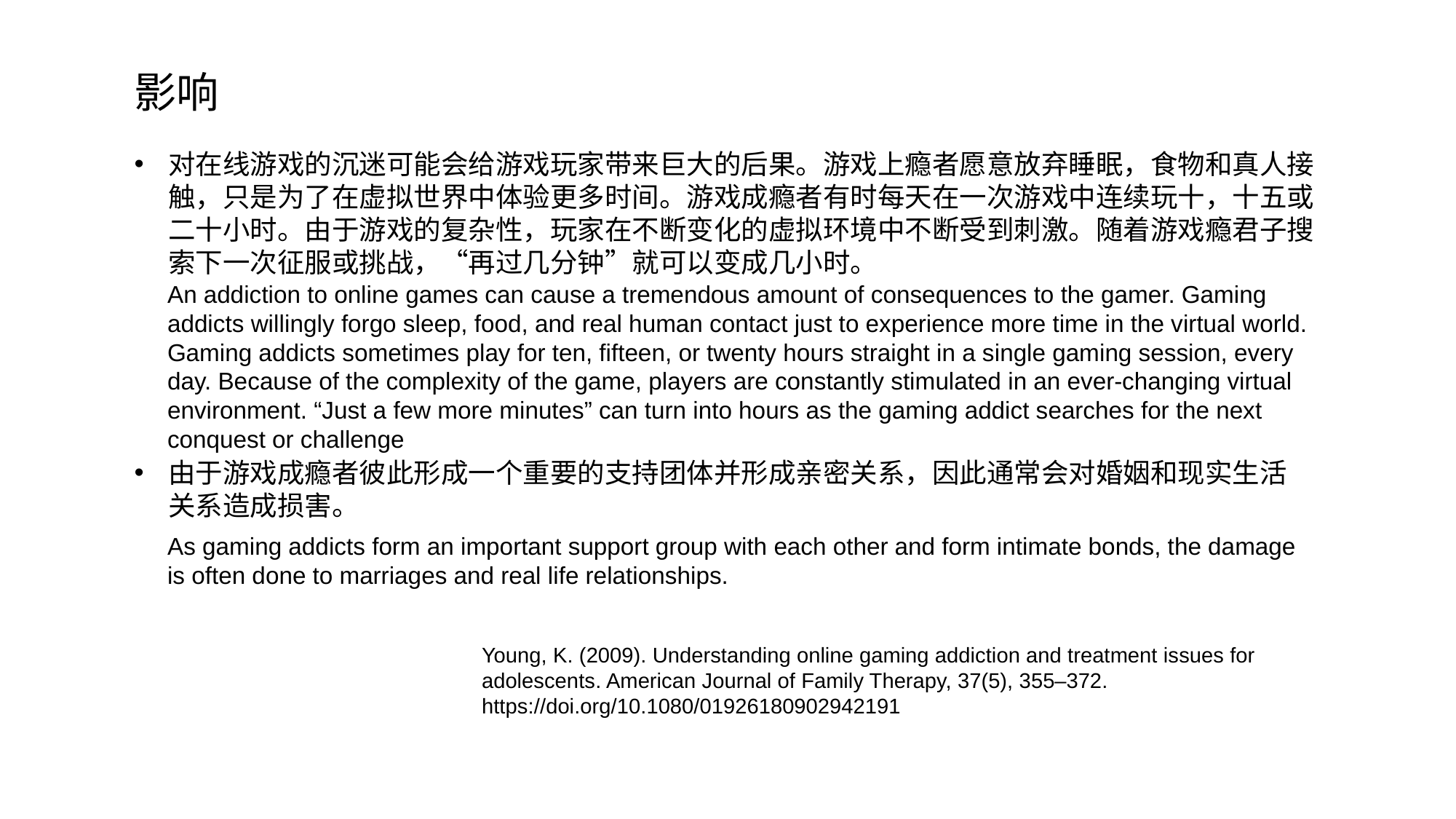

影响
对在线游戏的沉迷可能会给游戏玩家带来巨大的后果。游戏上瘾者愿意放弃睡眠，食物和真人接触，只是为了在虚拟世界中体验更多时间。游戏成瘾者有时每天在一次游戏中连续玩十，十五或二十小时。由于游戏的复杂性，玩家在不断变化的虚拟环境中不断受到刺激。随着游戏瘾君子搜索下一次征服或挑战，“再过几分钟”就可以变成几小时。
An addiction to online games can cause a tremendous amount of consequences to the gamer. Gaming addicts willingly forgo sleep, food, and real human contact just to experience more time in the virtual world. Gaming addicts sometimes play for ten, fifteen, or twenty hours straight in a single gaming session, every day. Because of the complexity of the game, players are constantly stimulated in an ever-changing virtual environment. “Just a few more minutes” can turn into hours as the gaming addict searches for the next conquest or challenge
由于游戏成瘾者彼此形成一个重要的支持团体并形成亲密关系，因此通常会对婚姻和现实生活关系造成损害。

As gaming addicts form an important support group with each other and form intimate bonds, the damage is often done to marriages and real life relationships.
Young, K. (2009). Understanding online gaming addiction and treatment issues for adolescents. American Journal of Family Therapy, 37(5), 355–372. https://doi.org/10.1080/01926180902942191